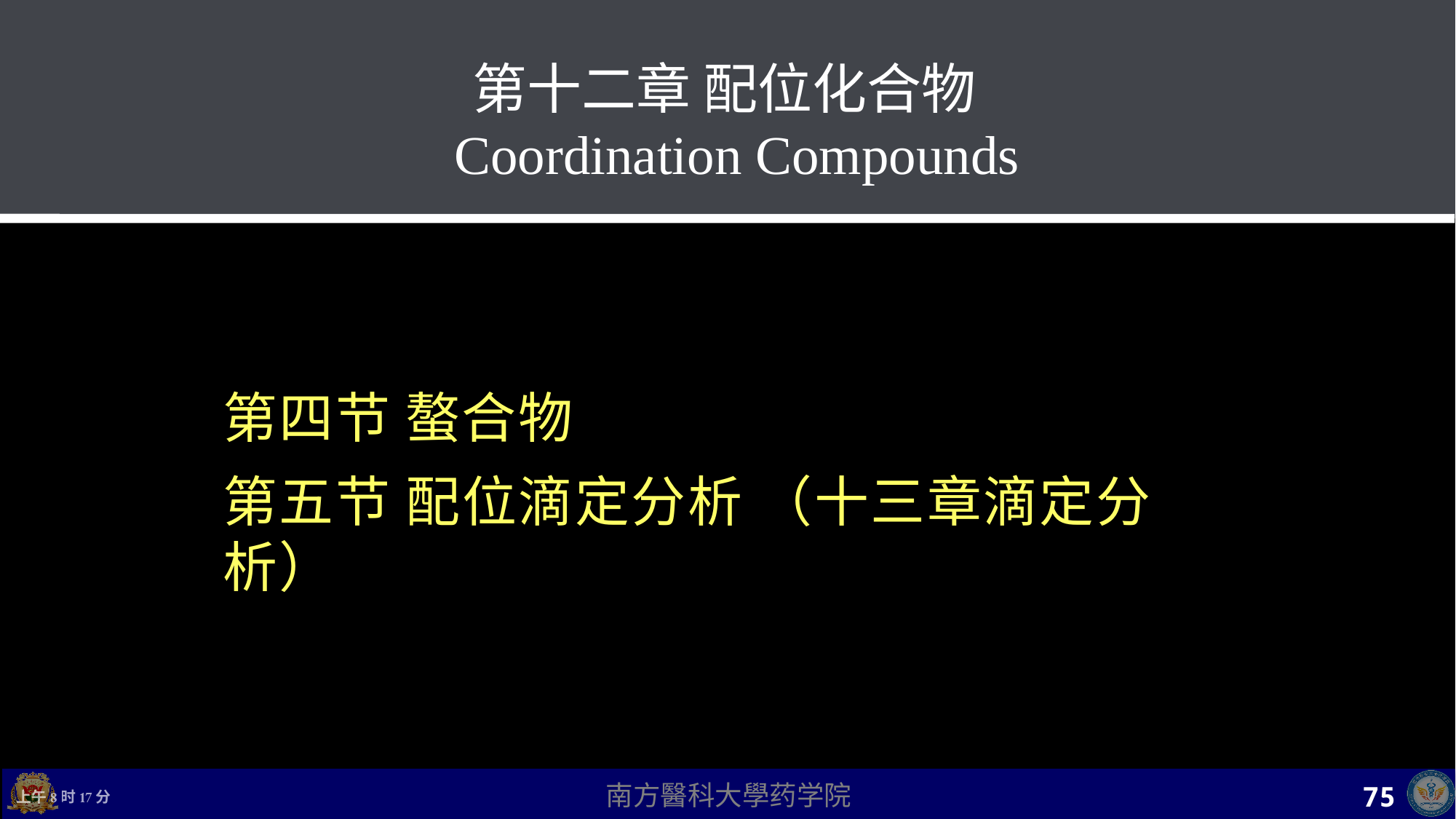

# 第十二章 配位化合物 Coordination Compounds

第四节 螯合物
第五节 配位滴定分析 （十三章滴定分析）

上午8时17分
75